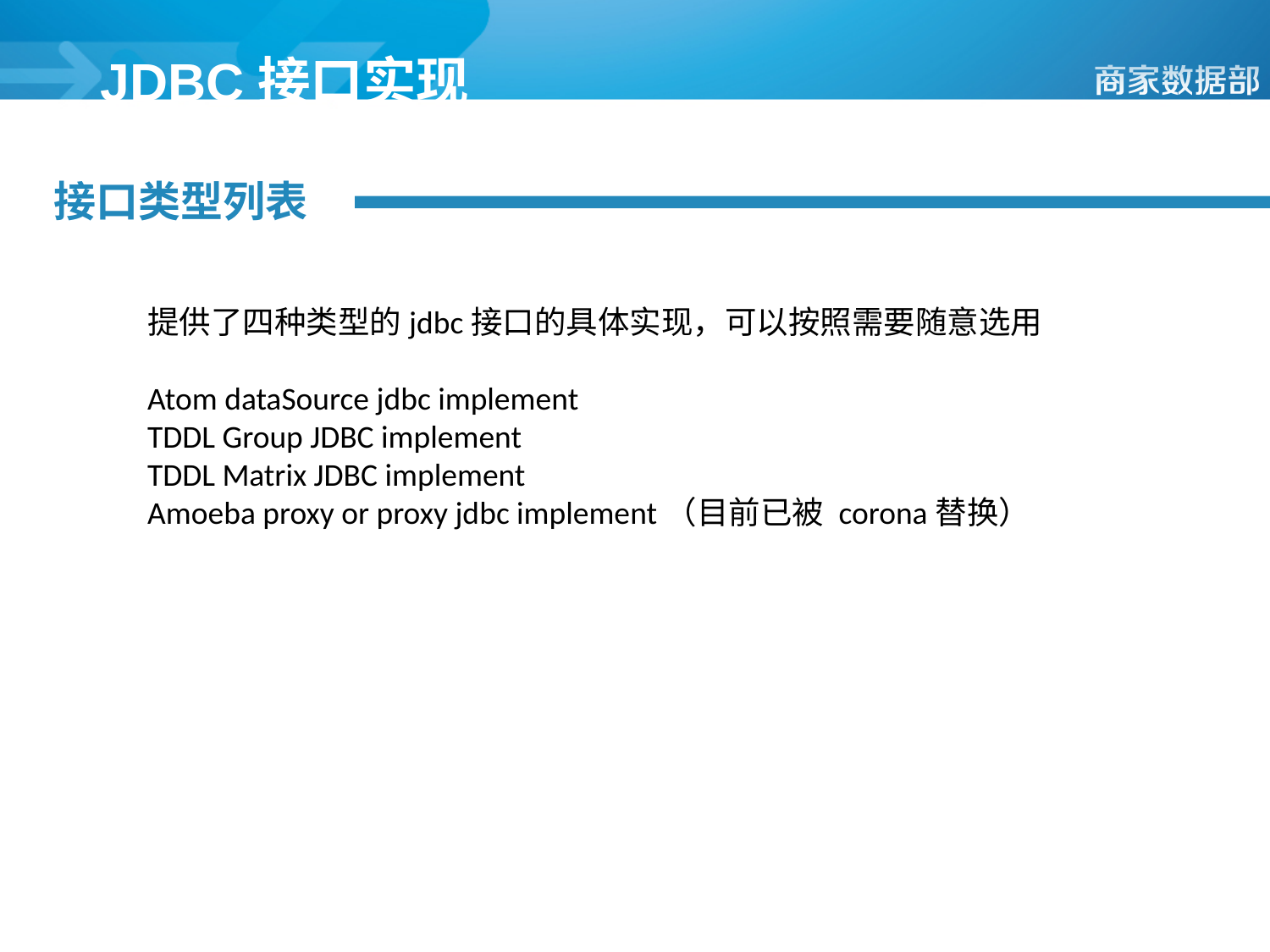

JDBC接口实现
接口类型列表

提供了四种类型的jdbc接口的具体实现，可以按照需要随意选用

Atom dataSource jdbc implement
TDDL Group JDBC implement
TDDL Matrix JDBC implement
Amoeba proxy or proxy jdbc implement（目前已被 corona替换）